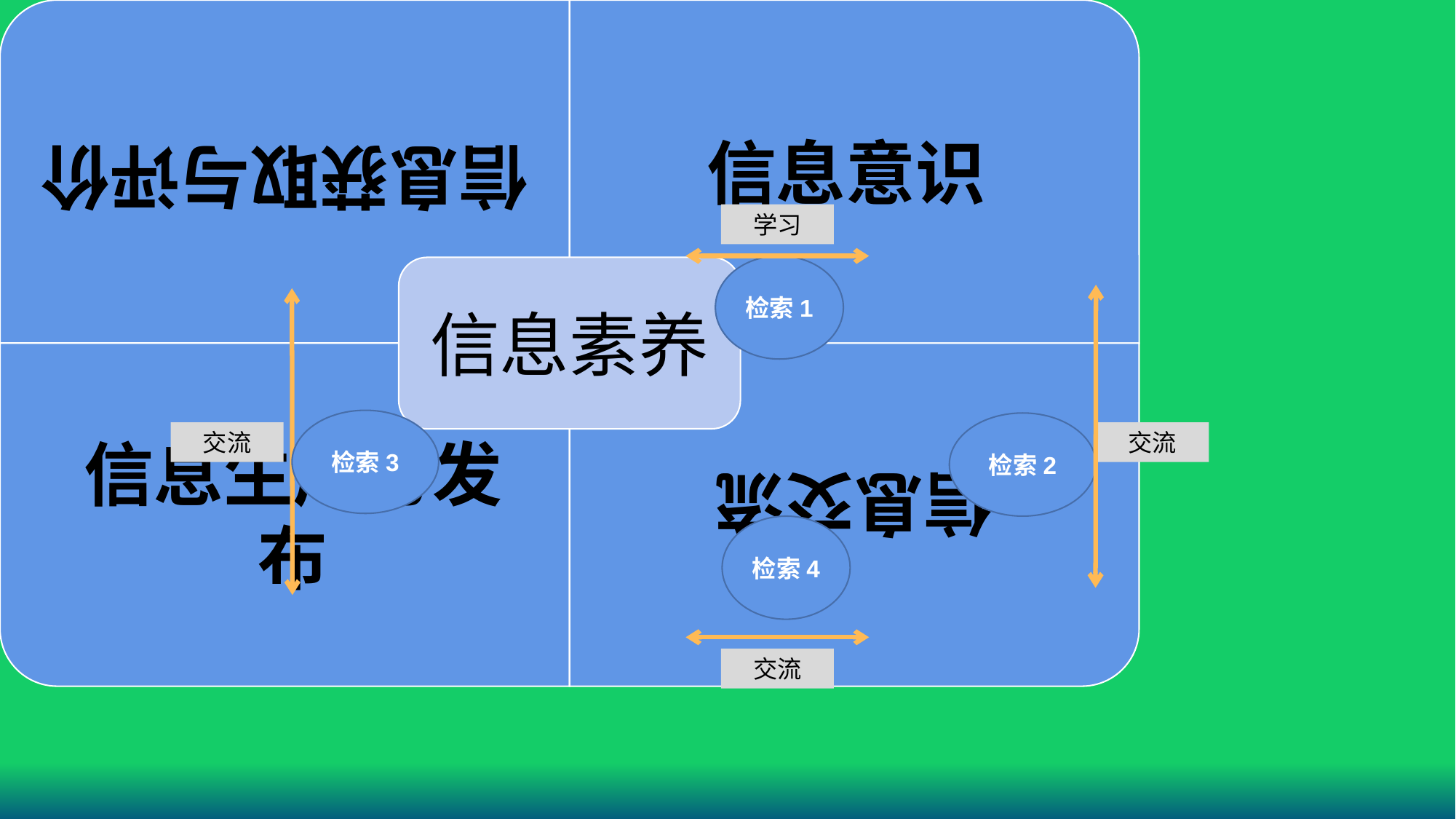

# 检索工具决定成败！！！
信息获取与评价
信息意识
信息生产与发布
信息交流
信息素养
学习
检索1
检索3
检索2
交流
交流
检索4
交流